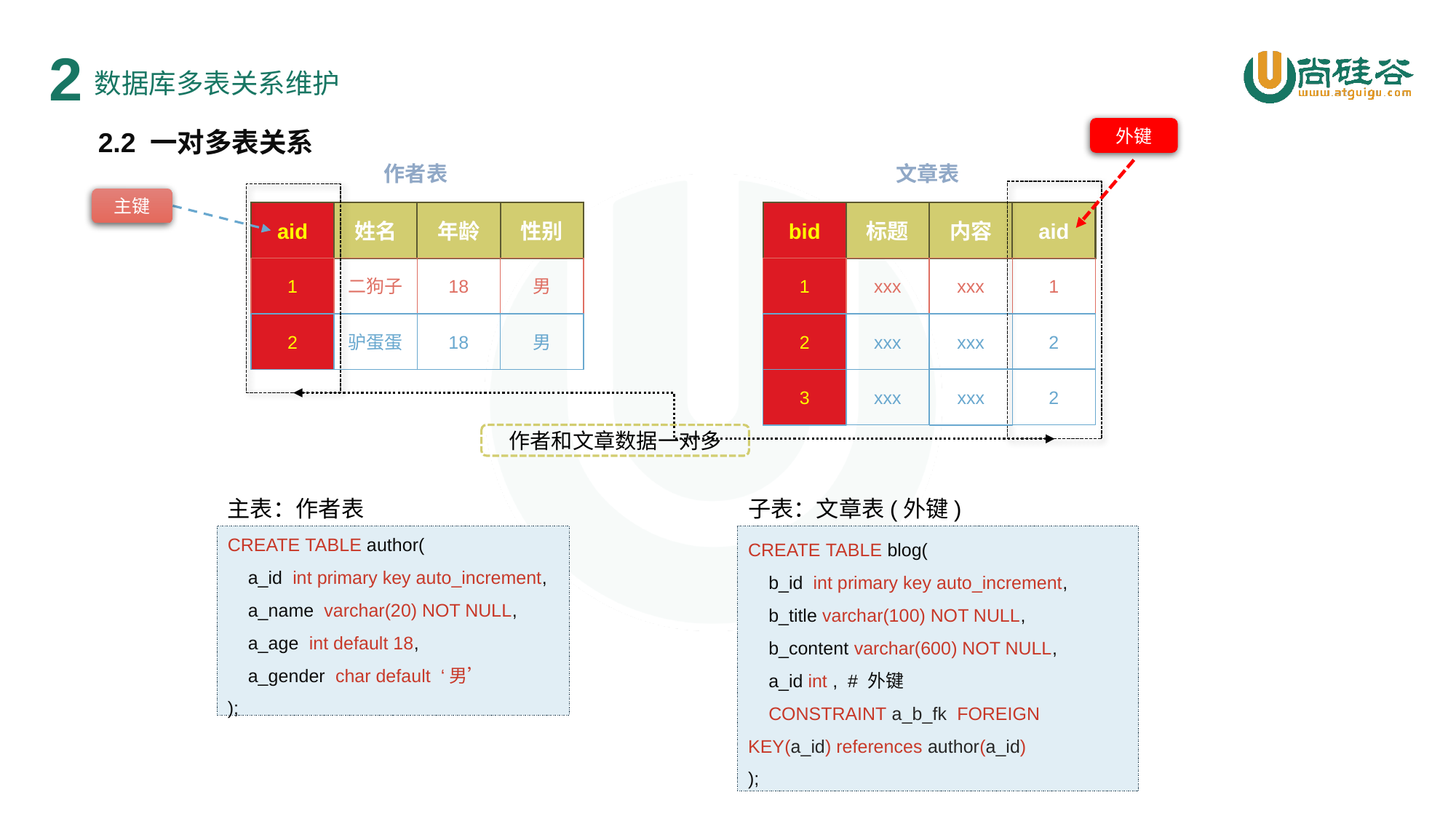

2
数据库多表关系维护
外键
2.2 一对多表关系
文章表
作者表

主键
bid
标题
内容
aid
aid
姓名
年龄
性别
1
xxx
xxx
1
1
二狗子
18
男
2
xxx
xxx
2
2
驴蛋蛋
18
男
xxx
2
xxx
3
作者和文章数据一对多
主表：作者表
子表：文章表(外键)
CREATE TABLE author(
    a_id  int primary key auto_increment,
    a_name  varchar(20) NOT NULL,
    a_age  int default 18,
    a_gender  char default  ‘男’
);
CREATE TABLE blog(
    b_id  int primary key auto_increment,
    b_title varchar(100) NOT NULL,
    b_content varchar(600) NOT NULL,
    a_id int ,  # 外键
    CONSTRAINT a_b_fk  FOREIGN KEY(a_id) references author(a_id)
);